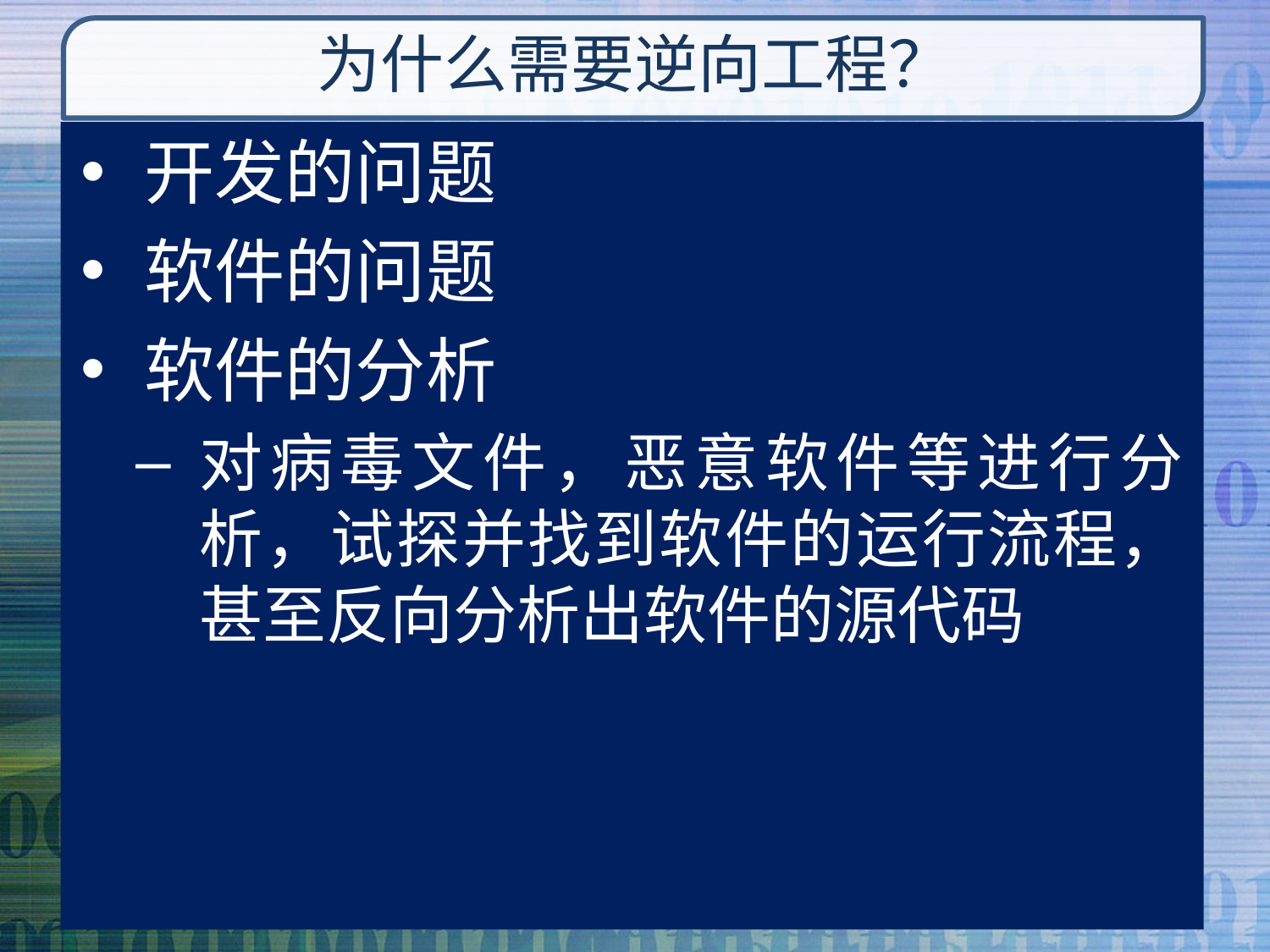

# 为什么需要逆向工程？
开发的问题
软件的问题
软件的分析
对病毒文件，恶意软件等进行分析，试探并找到软件的运行流程，甚至反向分析出软件的源代码